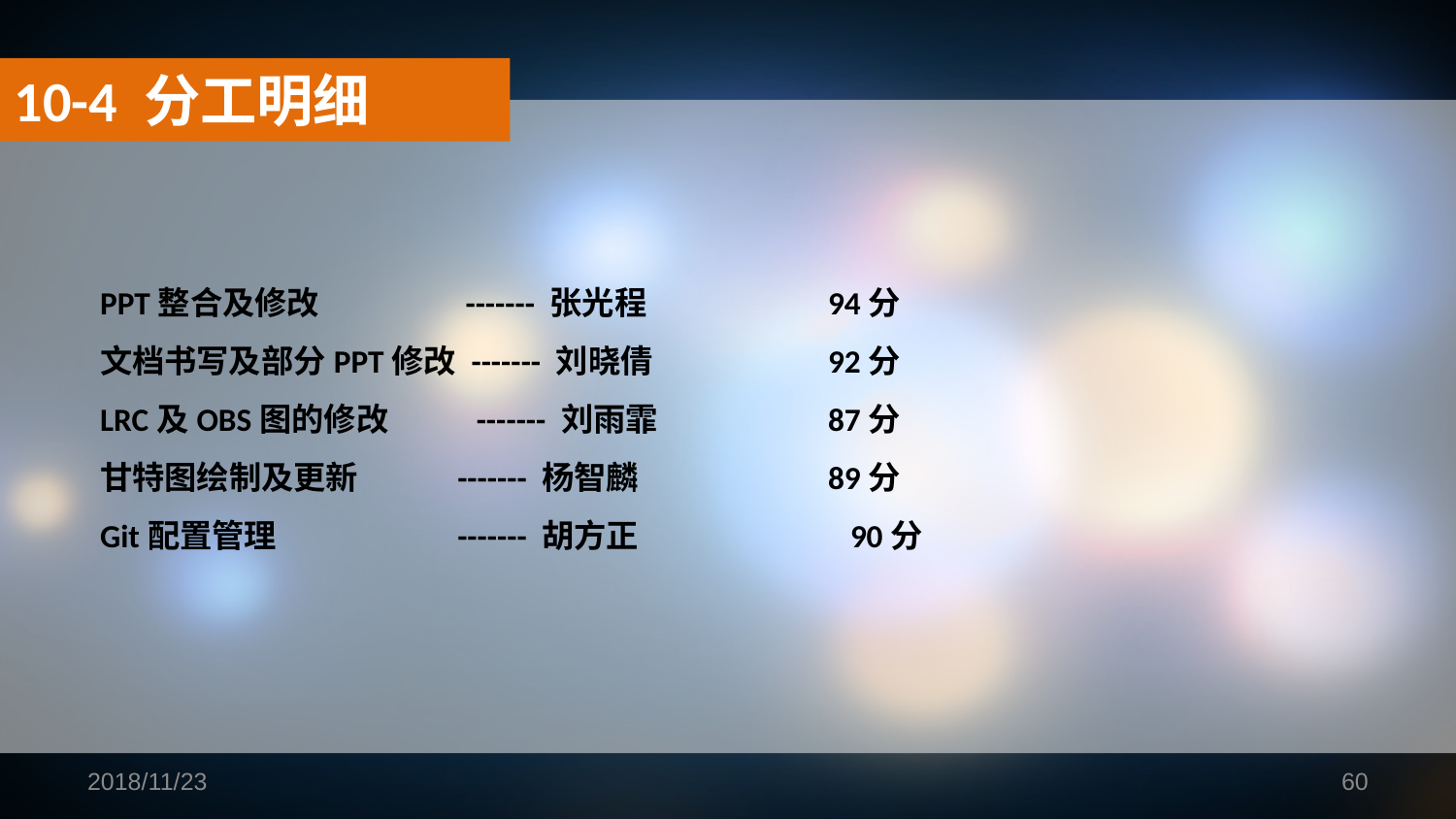

10-4 分工明细

PPT整合及修改                   ------- 张光程		94分
文档书写及部分PPT修改 ------- 刘晓倩  		92分
LRC及OBS图的修改           ------- 刘雨霏		87分
甘特图绘制及更新	        ------- 杨智麟		89分
Git配置管理	        ------- 胡方正                            90分
2018/11/23
60